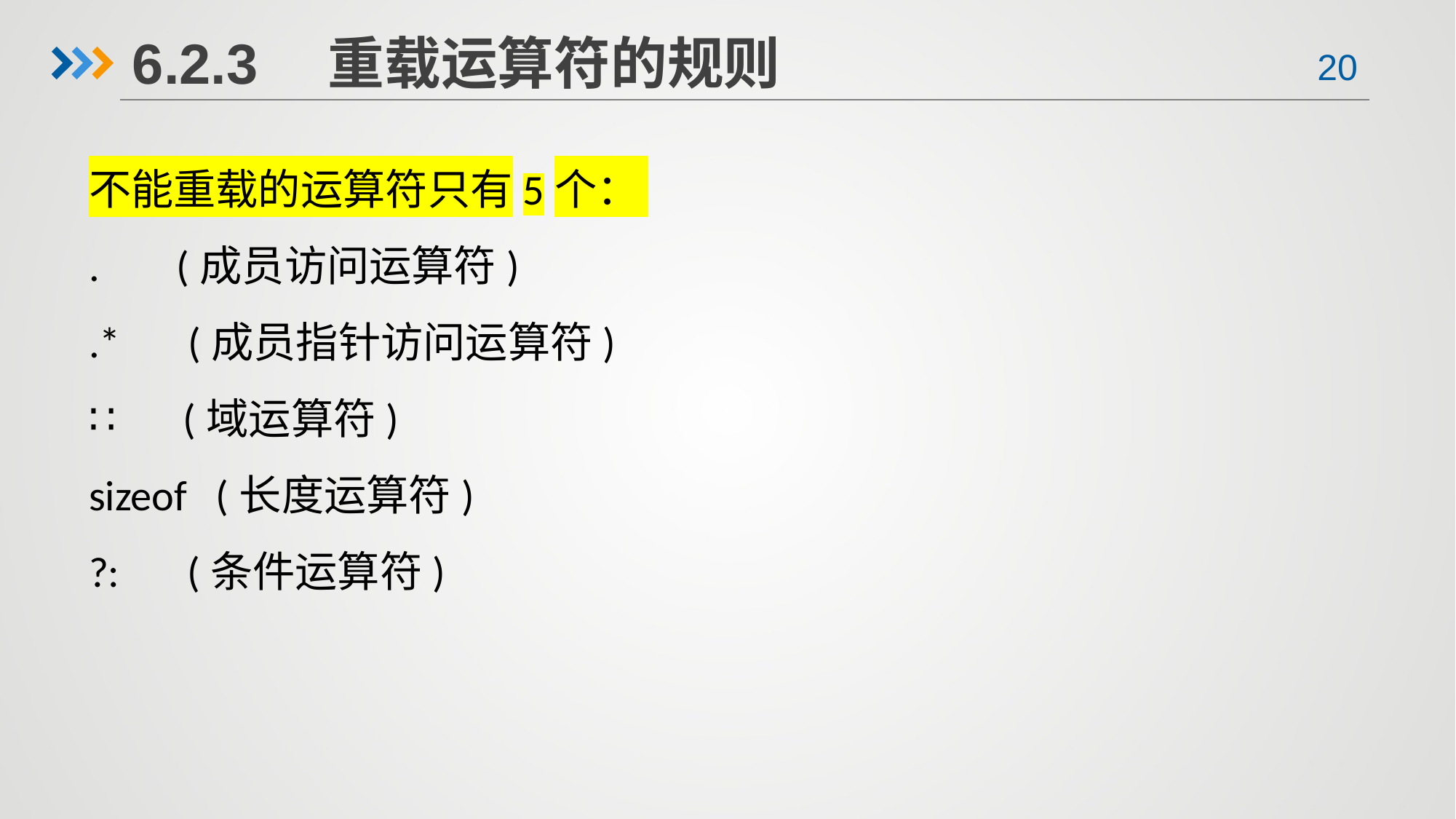

6.2.3　重载运算符的规则
不能重载的运算符只有5个：
.        (成员访问运算符)
.*       (成员指针访问运算符)
∷       (域运算符)
sizeof   (长度运算符)
?:       (条件运算符)